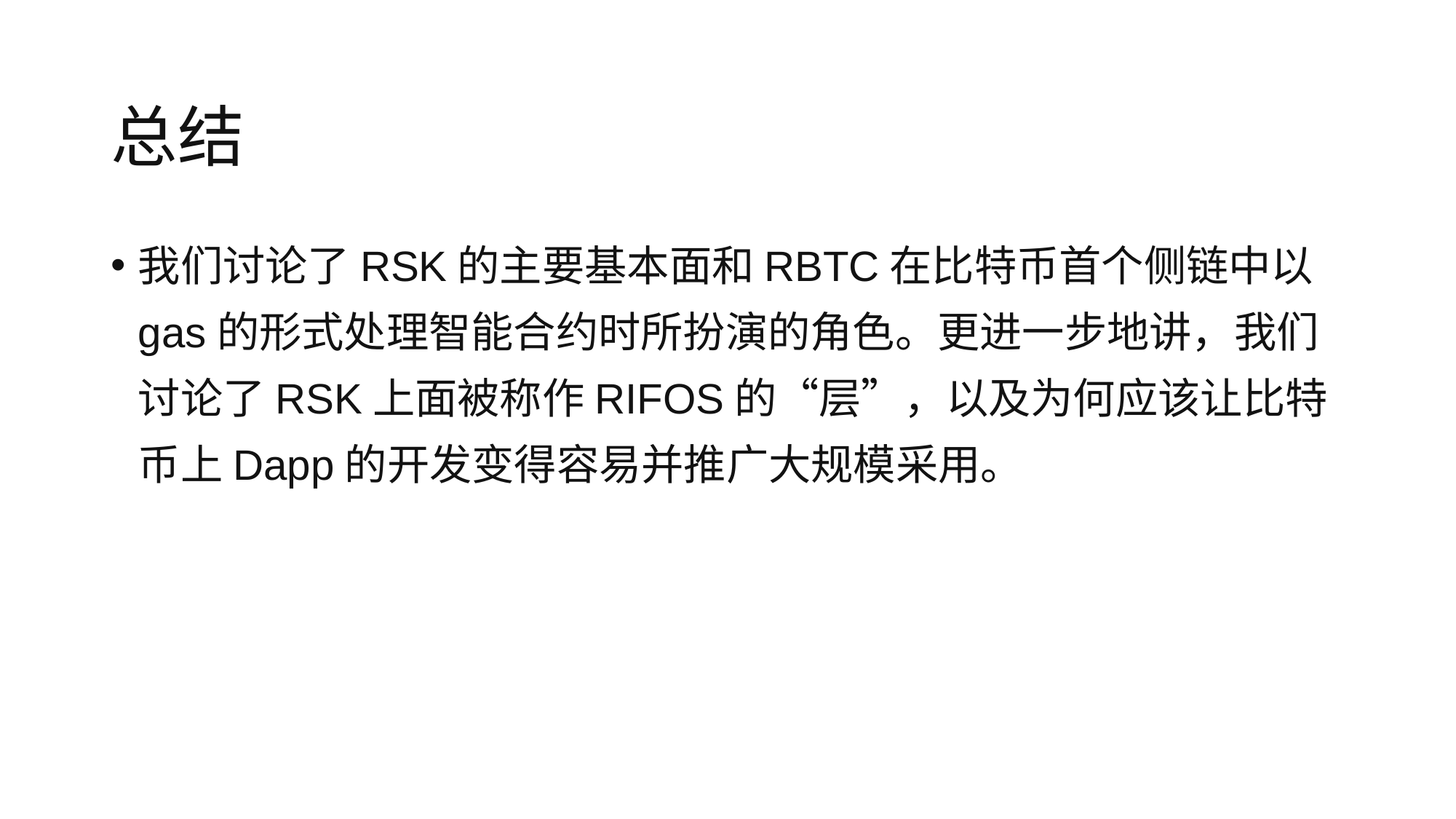

# 总结
我们讨论了RSK的主要基本面和RBTC在比特币首个侧链中以gas的形式处理智能合约时所扮演的角色。更进一步地讲，我们讨论了RSK上面被称作RIFOS的“层”，以及为何应该让比特币上Dapp的开发变得容易并推广大规模采用。